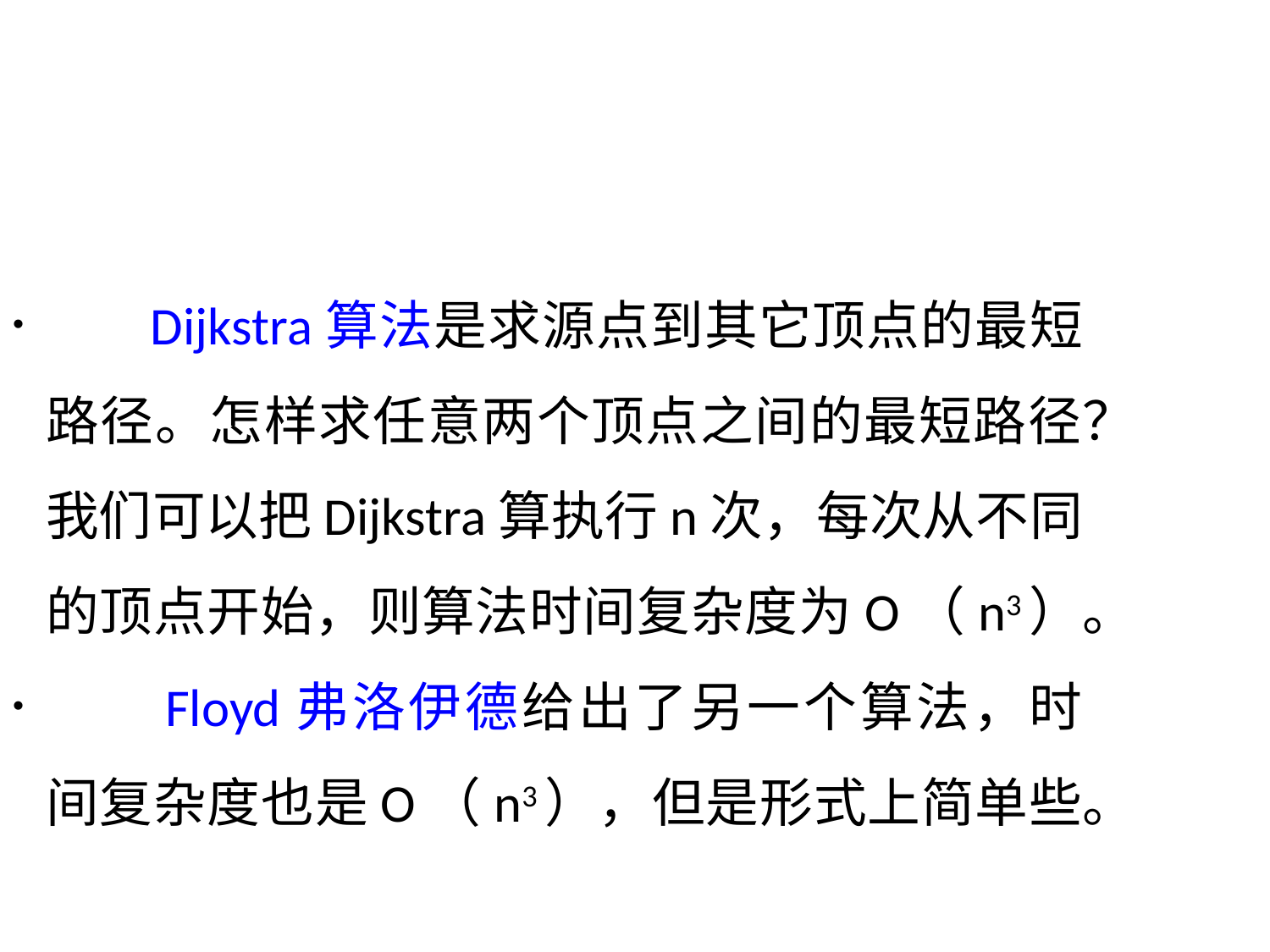

Dijkstra算法是求源点到其它顶点的最短路径。怎样求任意两个顶点之间的最短路径？我们可以把Dijkstra算执行n次，每次从不同的顶点开始，则算法时间复杂度为O（n3）。
	Floyd弗洛伊德给出了另一个算法，时间复杂度也是O（n3），但是形式上简单些。